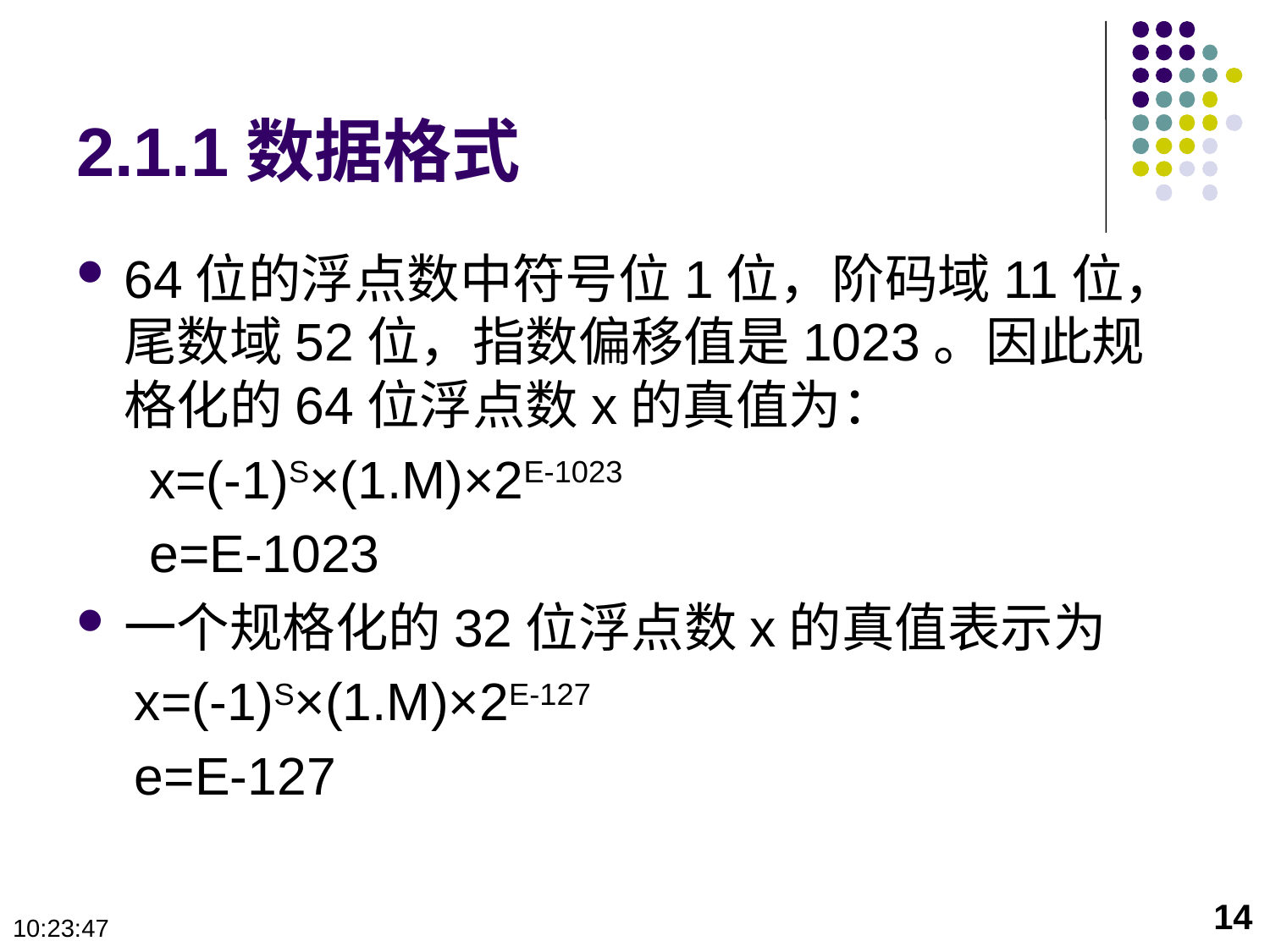

# 2.1.1数据格式
64位的浮点数中符号位1位，阶码域11位，尾数域52位，指数偏移值是1023。因此规格化的64位浮点数x的真值为：
     x=(-1)S×(1.M)×2E-1023
     e=E-1023
一个规格化的32位浮点数x的真值表示为
    x=(-1)S×(1.M)×2E-127
    e=E-127
14
10:23:47